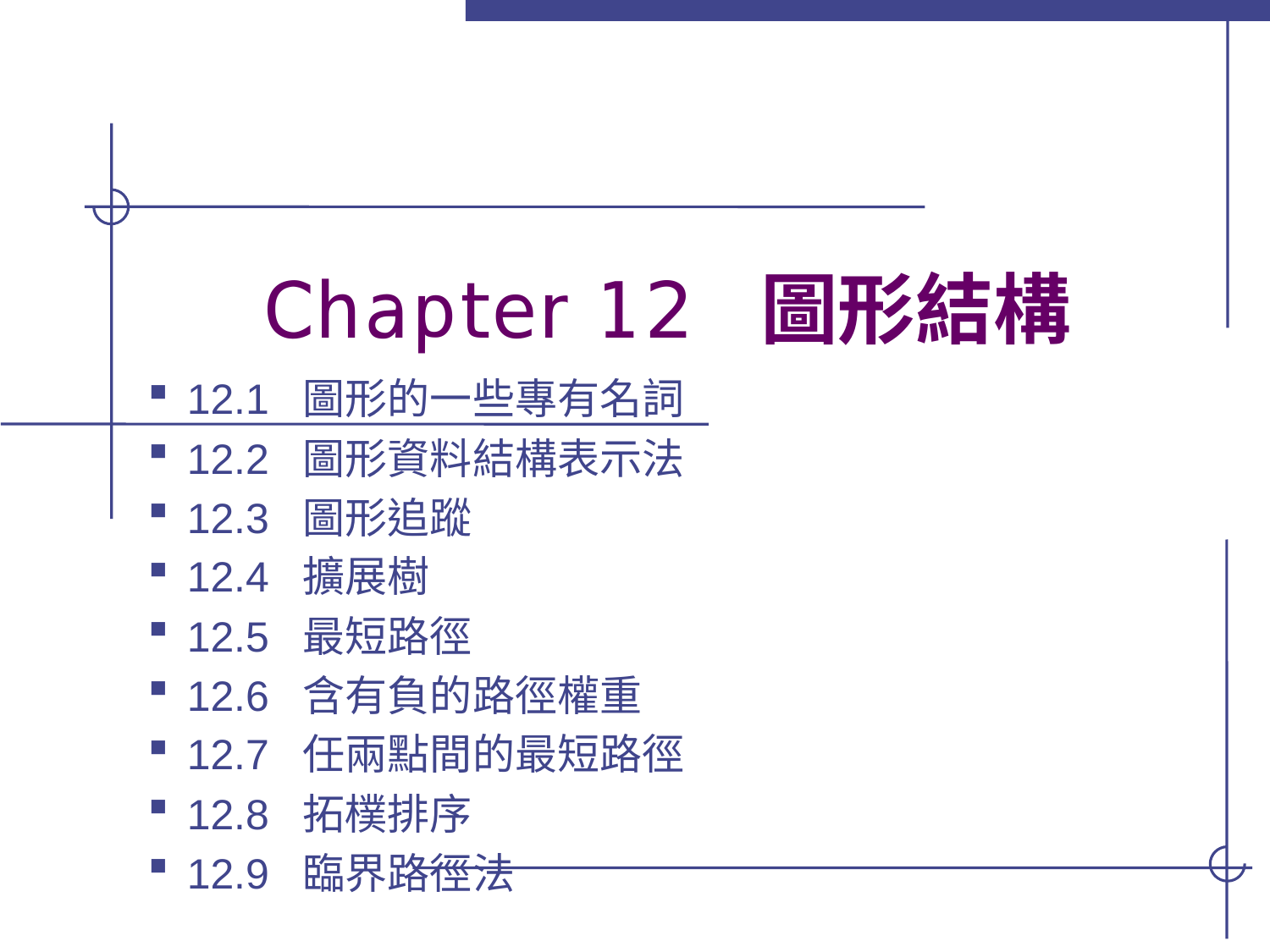

# Chapter 12  圖形結構
12.1  圖形的一些專有名詞
12.2  圖形資料結構表示法
12.3  圖形追蹤
12.4  擴展樹
12.5  最短路徑
12.6  含有負的路徑權重
12.7  任兩點間的最短路徑
12.8  拓樸排序
12.9  臨界路徑法